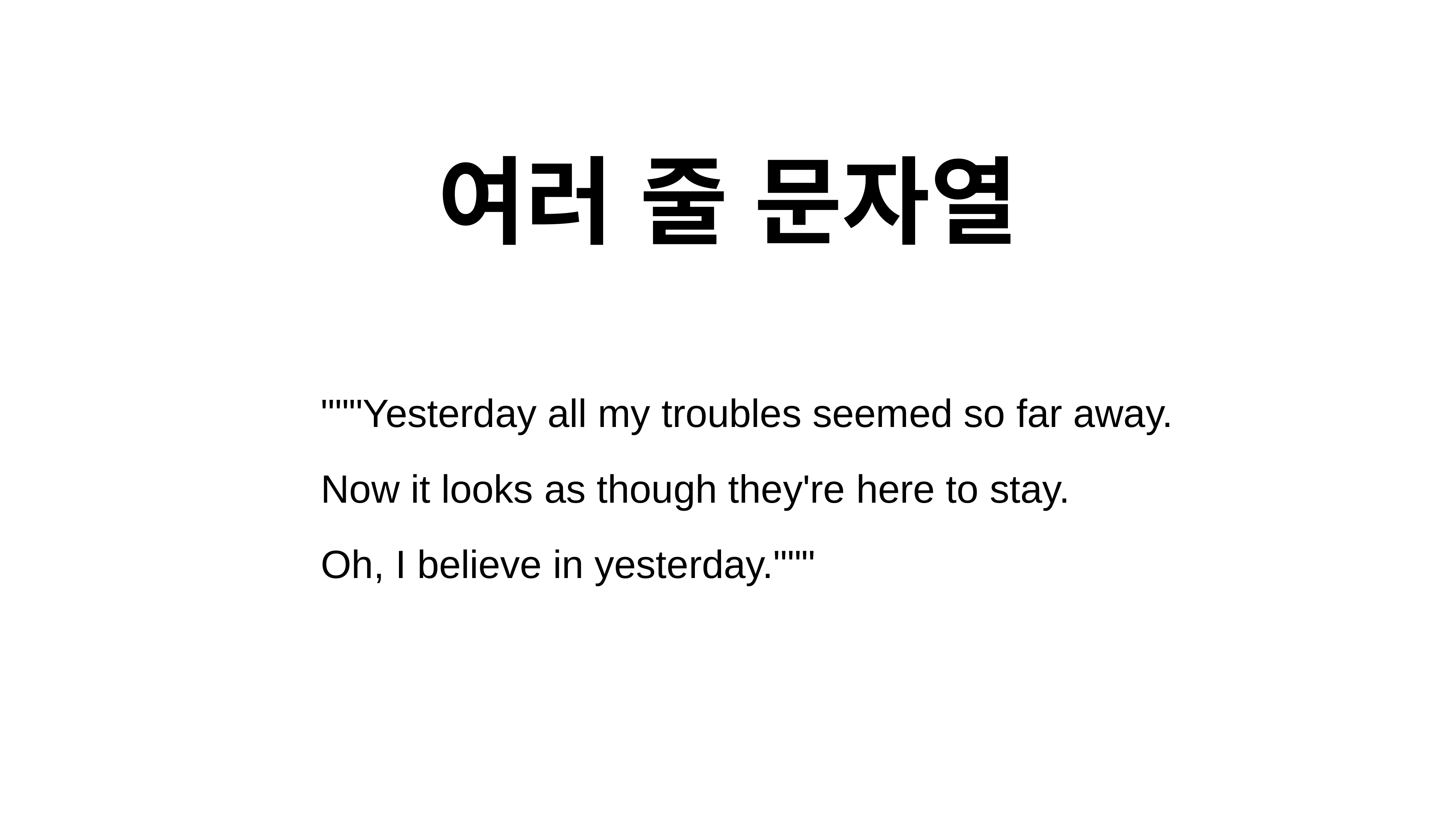

여러 줄 문자열
"""Yesterday all my troubles seemed so far away.
Now it looks as though they're here to stay.
Oh, I believe in yesterday."""